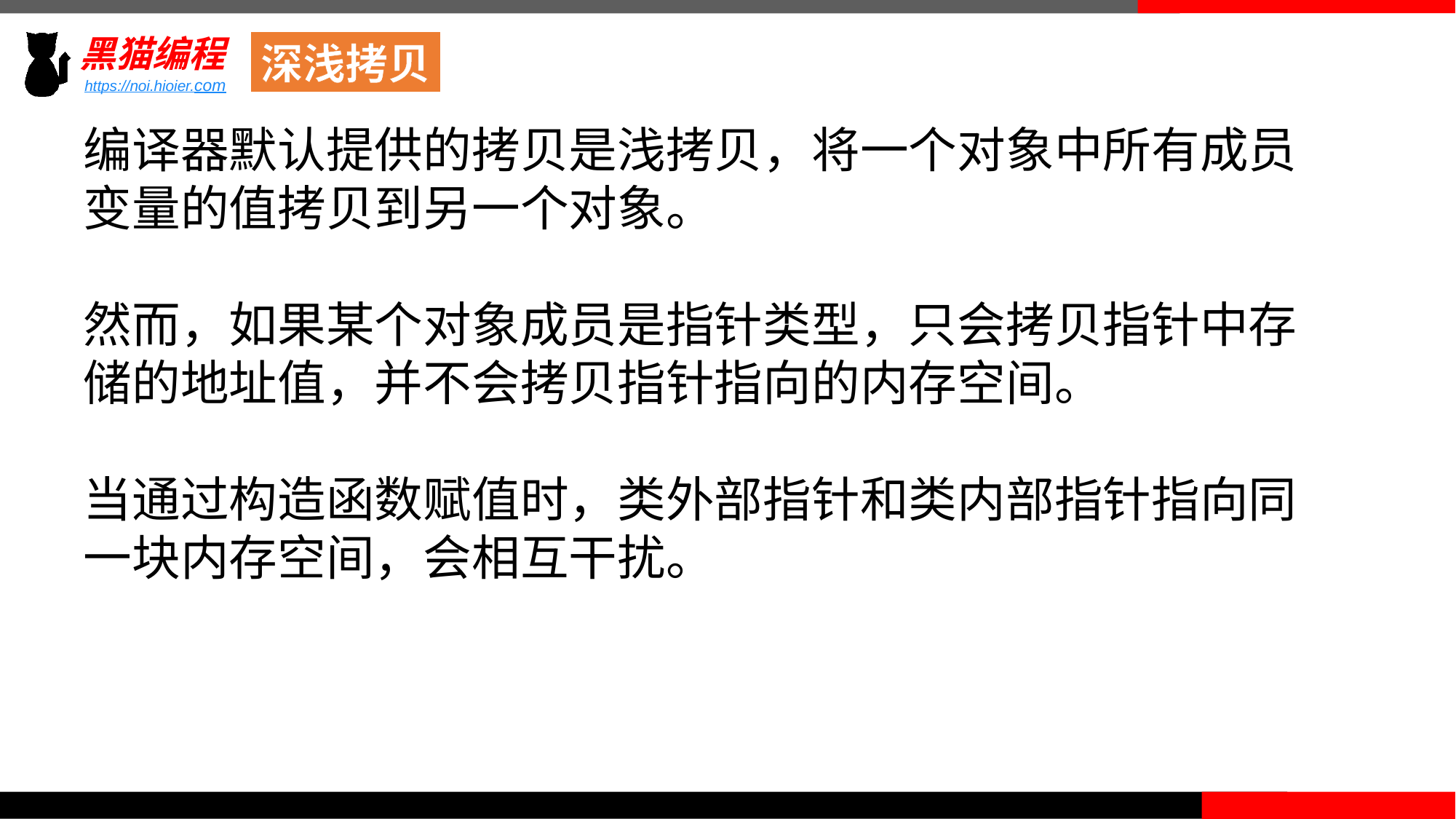

深浅拷贝
编译器默认提供的拷贝是浅拷贝，将一个对象中所有成员
变量的值拷贝到另一个对象。

然而，如果某个对象成员是指针类型，只会拷贝指针中存
储的地址值，并不会拷贝指针指向的内存空间。

当通过构造函数赋值时，类外部指针和类内部指针指向同
一块内存空间，会相互干扰。